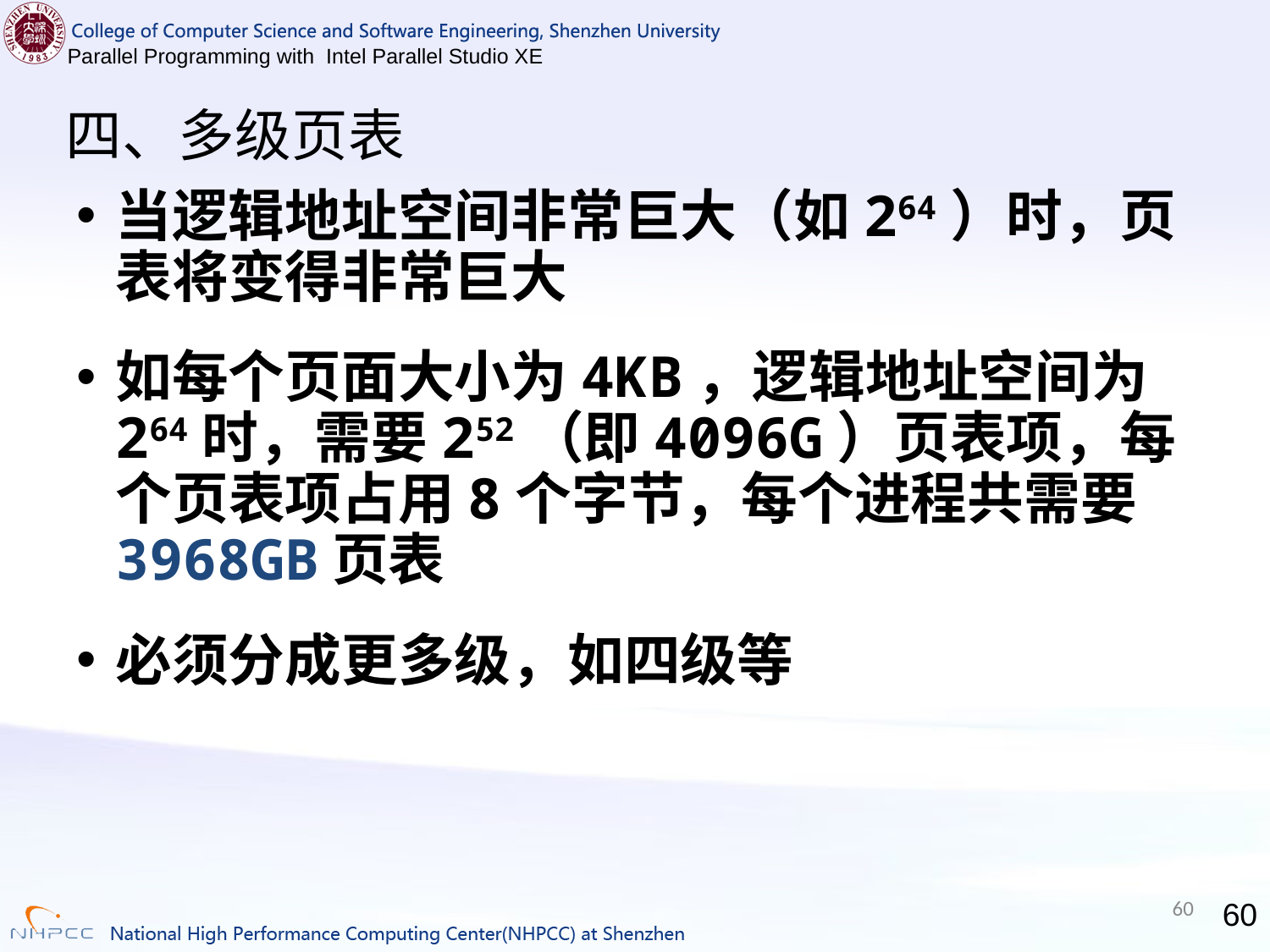

# 四、多级页表
当逻辑地址空间非常巨大（如264）时，页表将变得非常巨大
如每个页面大小为4KB，逻辑地址空间为264时，需要252（即4096G）页表项，每个页表项占用8个字节，每个进程共需要3968GB页表
必须分成更多级，如四级等
60
60